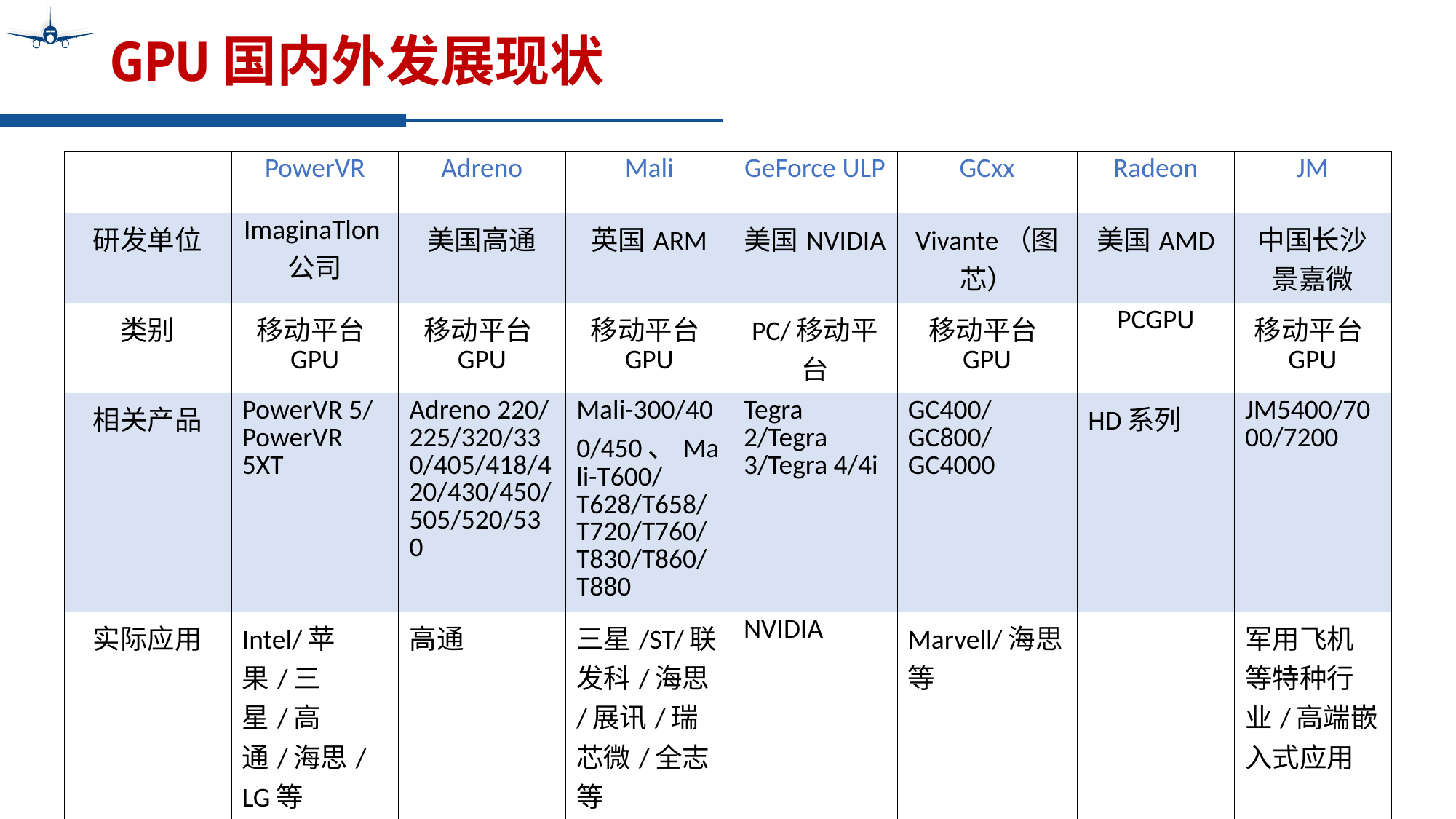

# GPU国内外发展现状
|  | PowerVR | Adreno | Mali | GeForce ULP | GCxx | Radeon | JM |
| --- | --- | --- | --- | --- | --- | --- | --- |
| 研发单位 | ImaginaTlon公司 | 美国高通 | 英国ARM | 美国NVIDIA | Vivante（图芯） | 美国AMD | 中国长沙景嘉微 |
| 类别 | 移动平台GPU | 移动平台GPU | 移动平台GPU | PC/移动平台 | 移动平台GPU | PCGPU | 移动平台GPU |
| 相关产品 | PowerVR 5/ PowerVR 5XT | Adreno 220/ 225/320/330/405/418/420/430/450/505/520/530 | Mali-300/40 0/450、Mali-T600/T628/T658/T720/T760/T830/T860/T880 | Tegra 2/Tegra 3/Tegra 4/4i | GC400/GC800/GC4000 | HD系列 | JM5400/7000/7200 |
| 实际应用 | Intel/苹果/三星/高通/海思/LG等 | 高通 | 三星/ST/联发科/海思/展讯/瑞芯微/全志等 | NVIDIA | Marvell/海思等 |  | 军用飞机等特种行业/高端嵌入式应用 |